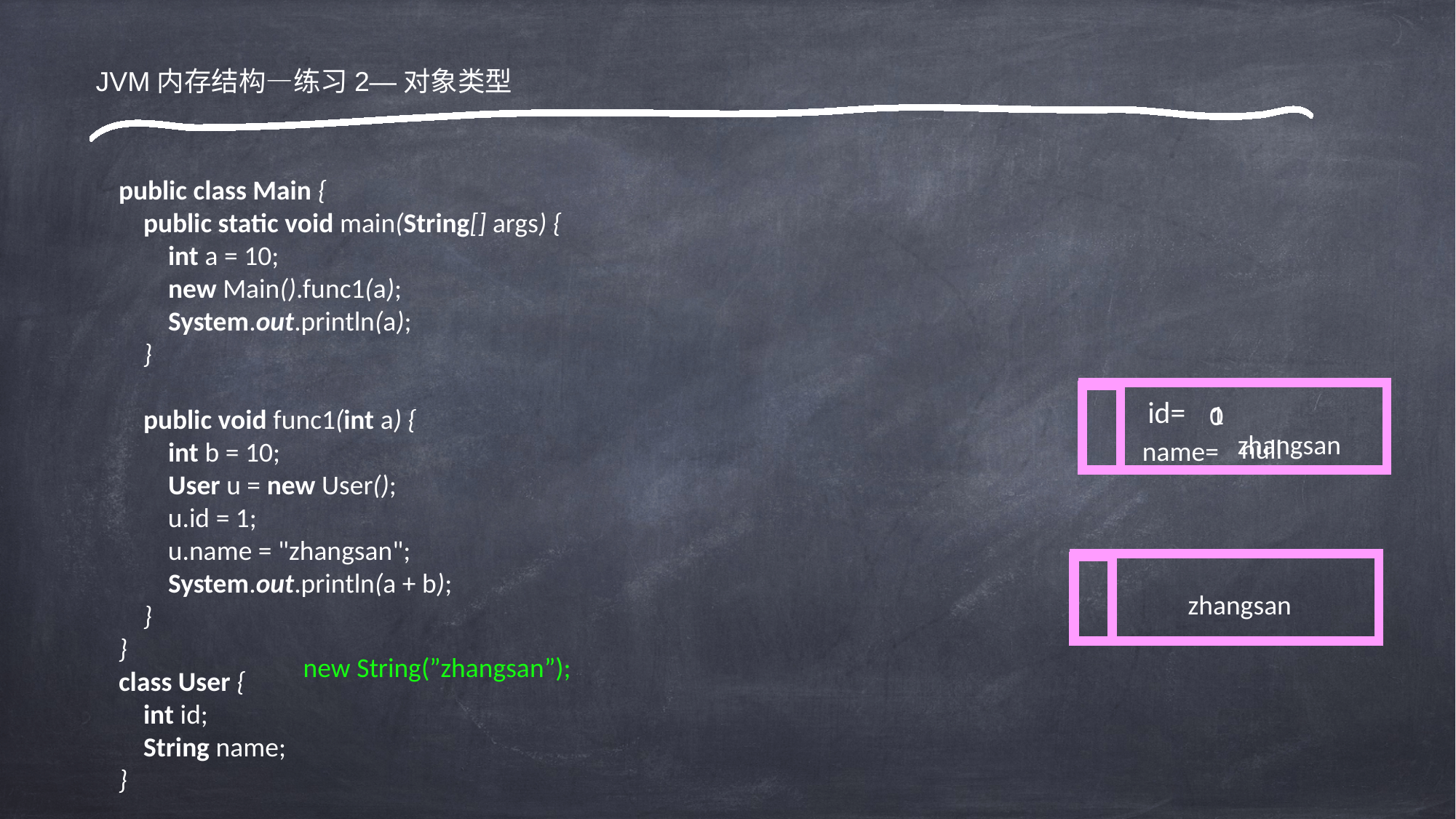

JVM内存结构—练习2—对象类型

public class Main {
    public static void main(String[] args) {
        int a = 10;
        new Main().func1(a);
        System.out.println(a);
    }
    public void func1(int a) {
        int b = 10;
        User u = new User();
        u.id = 1;
        u.name = "zhangsan";
        System.out.println(a + b);
    }
}
class User {
    int id;
    String name;
}

id=
1
0
zhangsan
null
name=
new String(”zhangsan”);

zhangsan